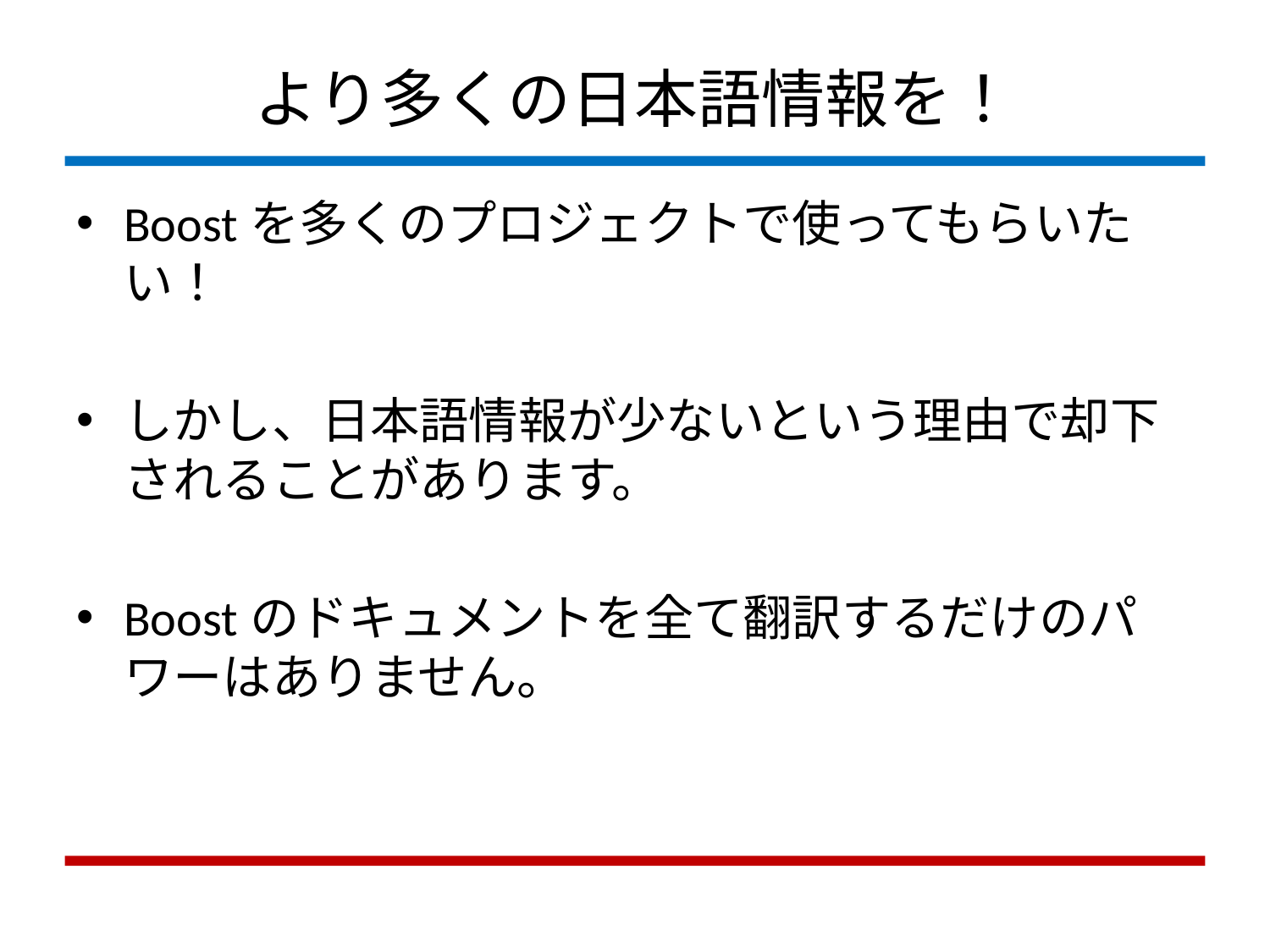

# より多くの日本語情報を！
Boostを多くのプロジェクトで使ってもらいたい！

しかし、日本語情報が少ないという理由で却下されることがあります。

Boostのドキュメントを全て翻訳するだけのパワーはありません。